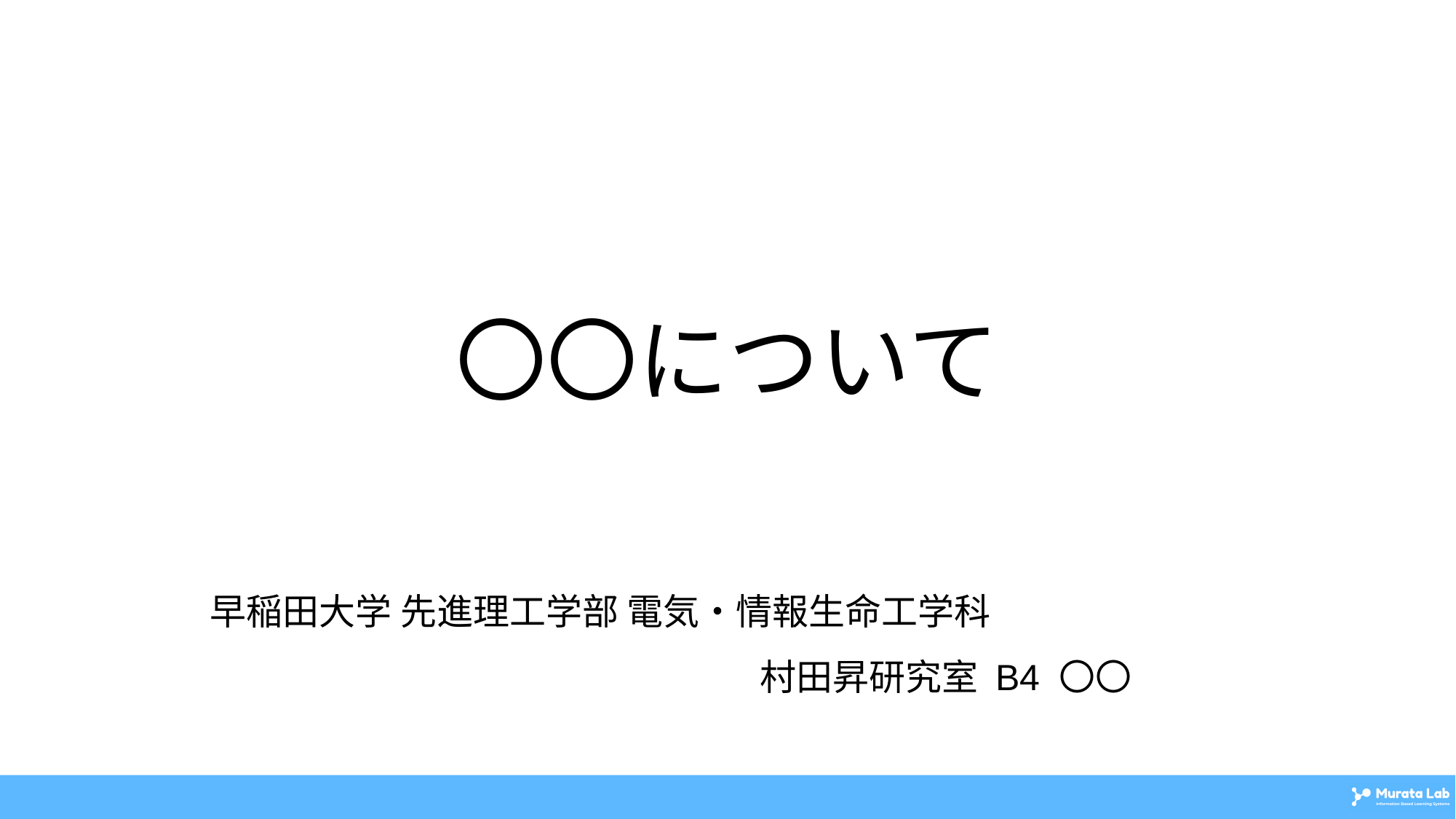

# 〇〇について
早稲田大学 先進理工学部 電気・情報生命工学科　　　　　　　　　　　　　　　　　　　村田昇研究室 B4 〇〇